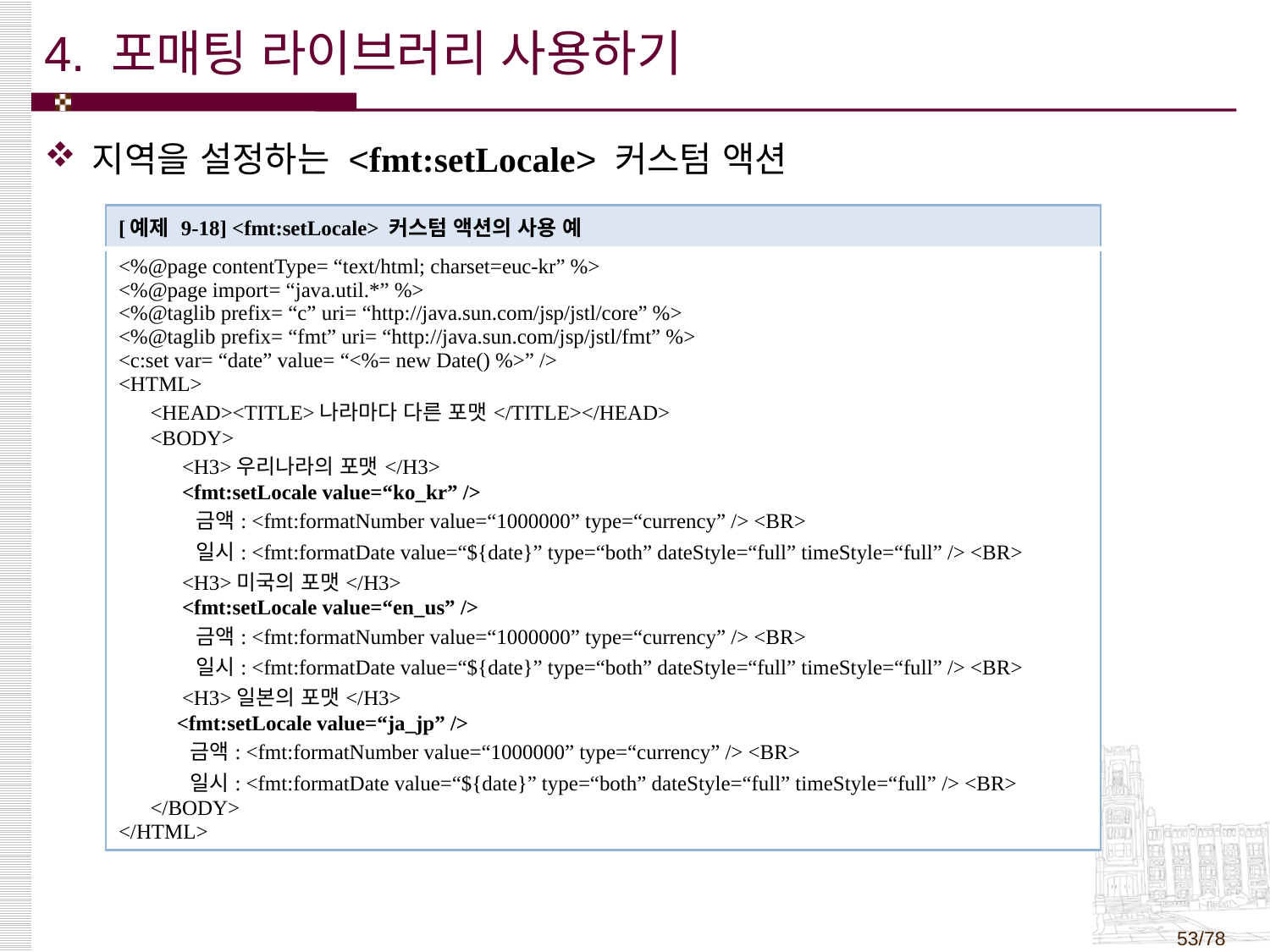

# 4. 포매팅 라이브러리 사용하기
지역을 설정하는 <fmt:setLocale> 커스텀 액션

| [예제 9-18] <fmt:setLocale> 커스텀 액션의 사용 예 |
| --- |
| <%@page contentType= “text/html; charset=euc-kr” %> <%@page import= “java.util.\*” %> <%@taglib prefix= “c” uri= “http://java.sun.com/jsp/jstl/core” %> <%@taglib prefix= “fmt” uri= “http://java.sun.com/jsp/jstl/fmt” %> <c:set var= “date” value= “<%= new Date() %>” /> <HTML> <HEAD><TITLE>나라마다 다른 포맷</TITLE></HEAD> <BODY> <H3>우리나라의 포맷</H3> <fmt:setLocale value=“ko\_kr” /> 금액: <fmt:formatNumber value=“1000000” type=“currency” /> <BR> 일시: <fmt:formatDate value=“${date}” type=“both” dateStyle=“full” timeStyle=“full” /> <BR> <H3>미국의 포맷</H3> <fmt:setLocale value=“en\_us” /> 금액: <fmt:formatNumber value=“1000000” type=“currency” /> <BR> 일시: <fmt:formatDate value=“${date}” type=“both” dateStyle=“full” timeStyle=“full” /> <BR> <H3>일본의 포맷</H3> <fmt:setLocale value=“ja\_jp” /> 금액: <fmt:formatNumber value=“1000000” type=“currency” /> <BR> 일시: <fmt:formatDate value=“${date}” type=“both” dateStyle=“full” timeStyle=“full” /> <BR> </BODY> </HTML> |